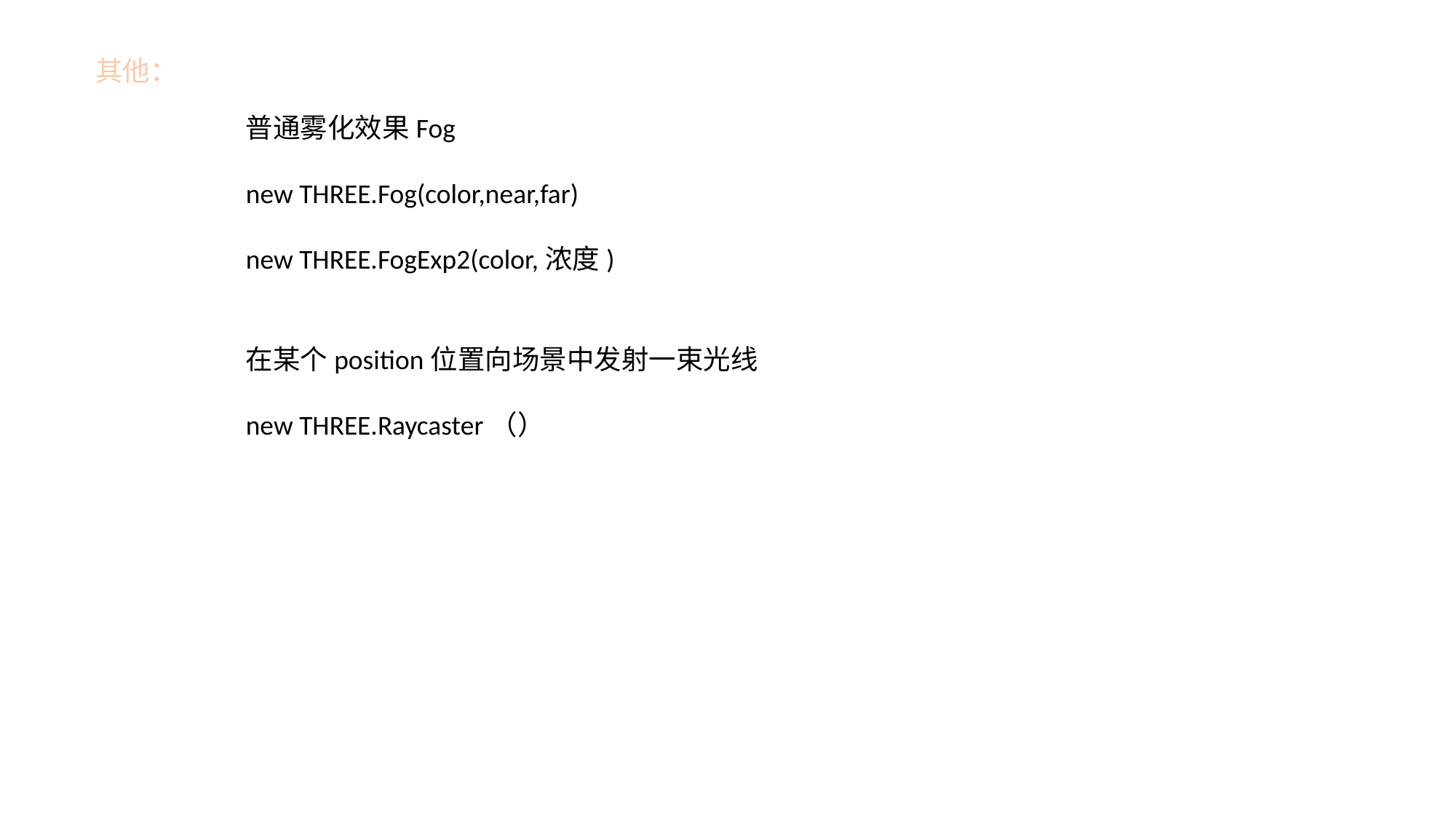

其他：
普通雾化效果Fog

new THREE.Fog(color,near,far)

new THREE.FogExp2(color,浓度)
在某个position位置向场景中发射一束光线

new THREE.Raycaster（）